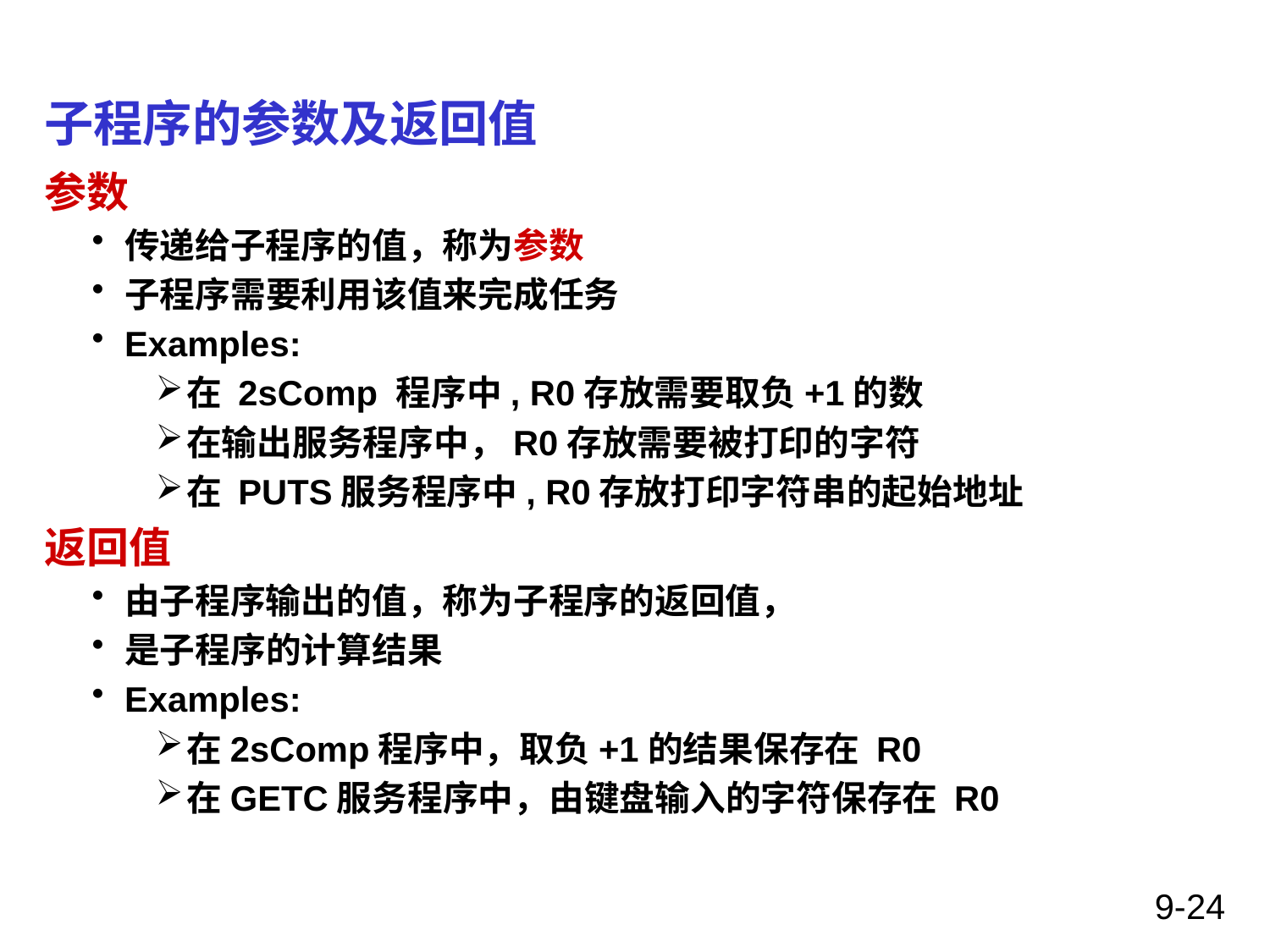

# 子程序的参数及返回值
参数
传递给子程序的值，称为参数
子程序需要利用该值来完成任务
Examples:
在 2sComp 程序中, R0存放需要取负+1的数
在输出服务程序中，R0存放需要被打印的字符
在 PUTS服务程序中, R0存放打印字符串的起始地址
返回值
由子程序输出的值，称为子程序的返回值，
是子程序的计算结果
Examples:
在2sComp程序中，取负+1的结果保存在 R0
在GETC服务程序中，由键盘输入的字符保存在 R0
9-24